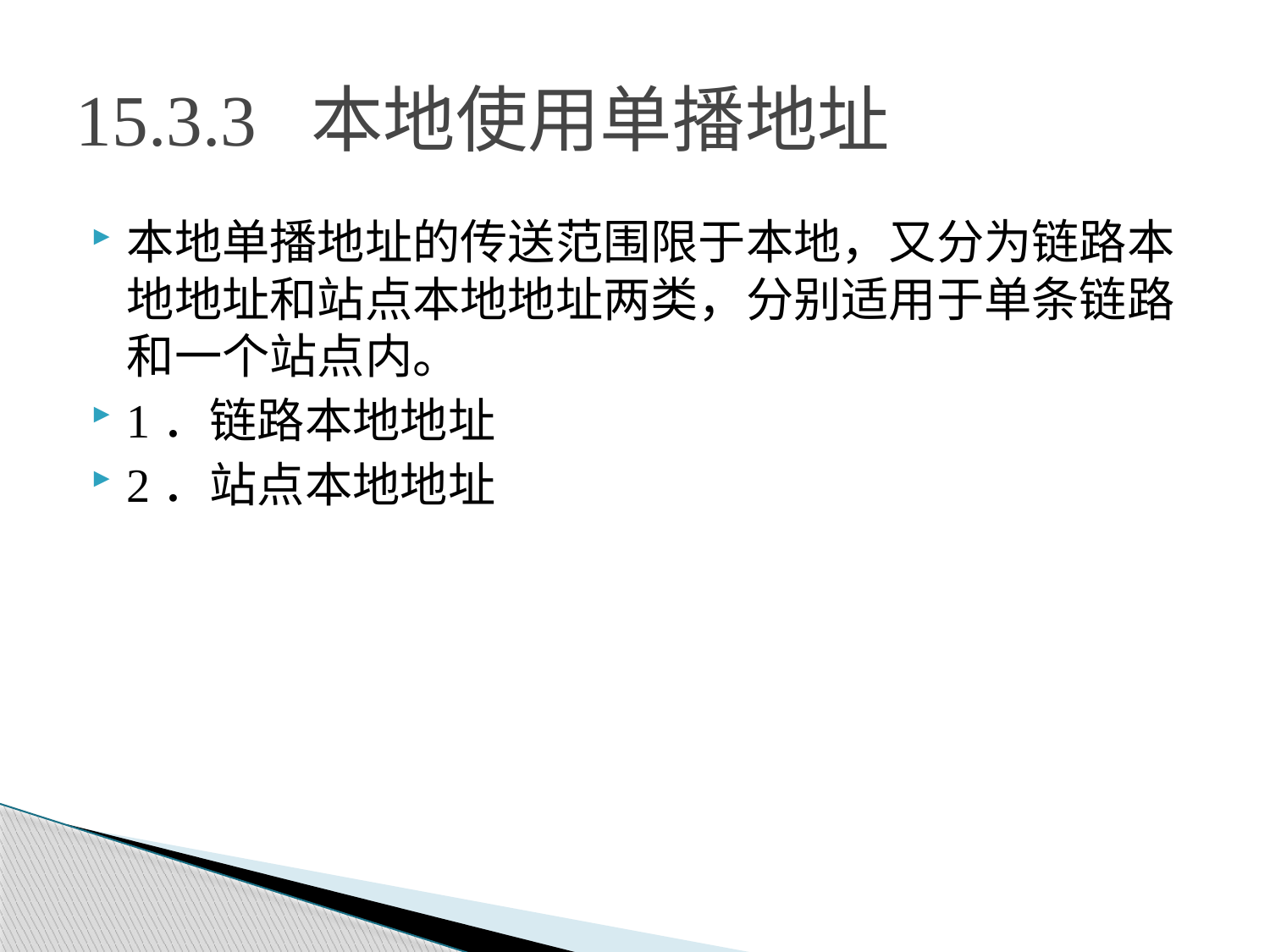

# 15.3.3  本地使用单播地址
本地单播地址的传送范围限于本地，又分为链路本地地址和站点本地地址两类，分别适用于单条链路和一个站点内。
1．链路本地地址
2．站点本地地址